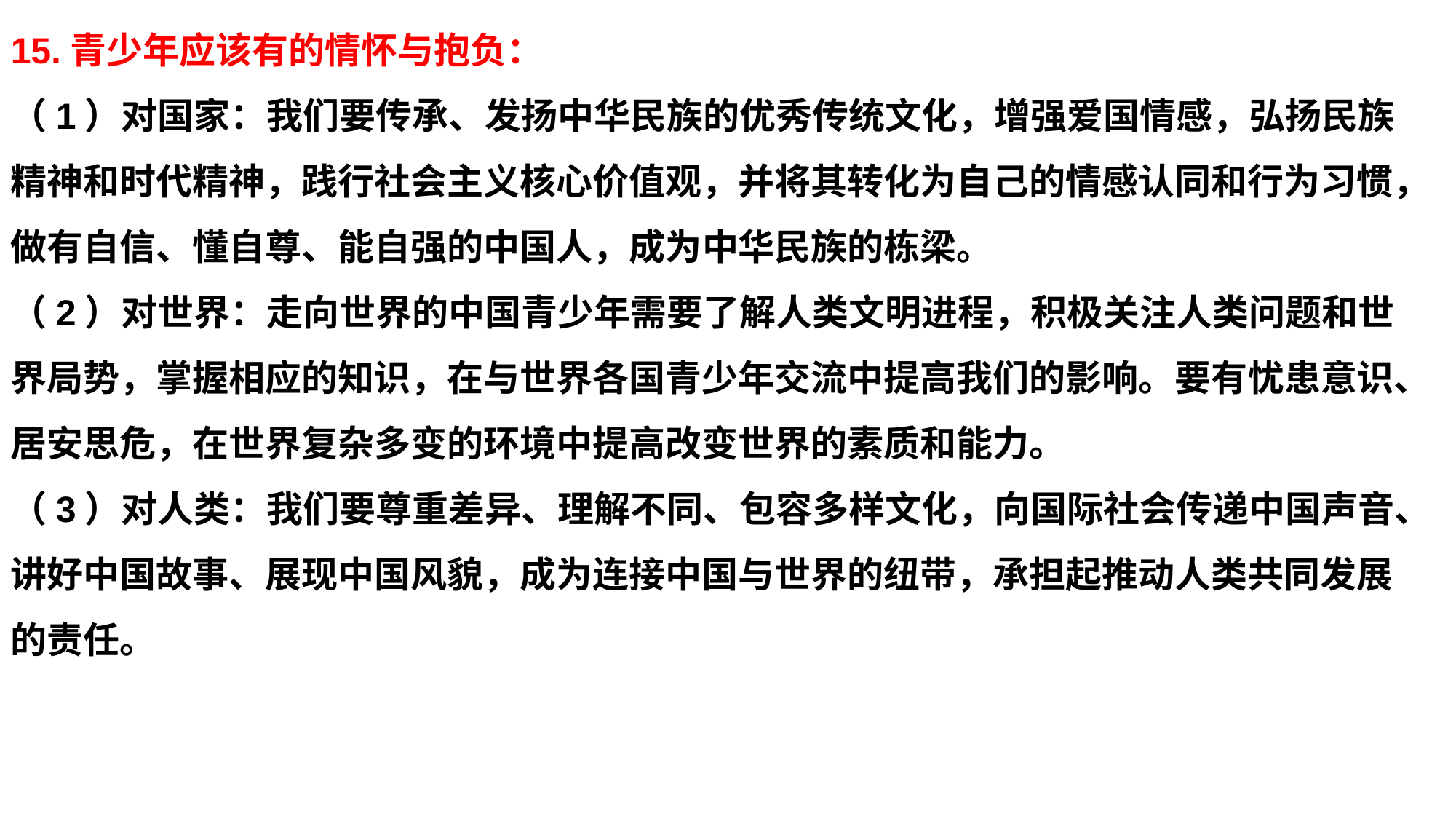

15.青少年应该有的情怀与抱负：
（1）对国家：我们要传承、发扬中华民族的优秀传统文化，增强爱国情感，弘扬民族精神和时代精神，践行社会主义核心价值观，并将其转化为自己的情感认同和行为习惯，做有自信、懂自尊、能自强的中国人，成为中华民族的栋梁。
（2）对世界：走向世界的中国青少年需要了解人类文明进程，积极关注人类问题和世界局势，掌握相应的知识，在与世界各国青少年交流中提高我们的影响。要有忧患意识、居安思危，在世界复杂多变的环境中提高改变世界的素质和能力。
（3）对人类：我们要尊重差异、理解不同、包容多样文化，向国际社会传递中国声音、讲好中国故事、展现中国风貌，成为连接中国与世界的纽带，承担起推动人类共同发展的责任。